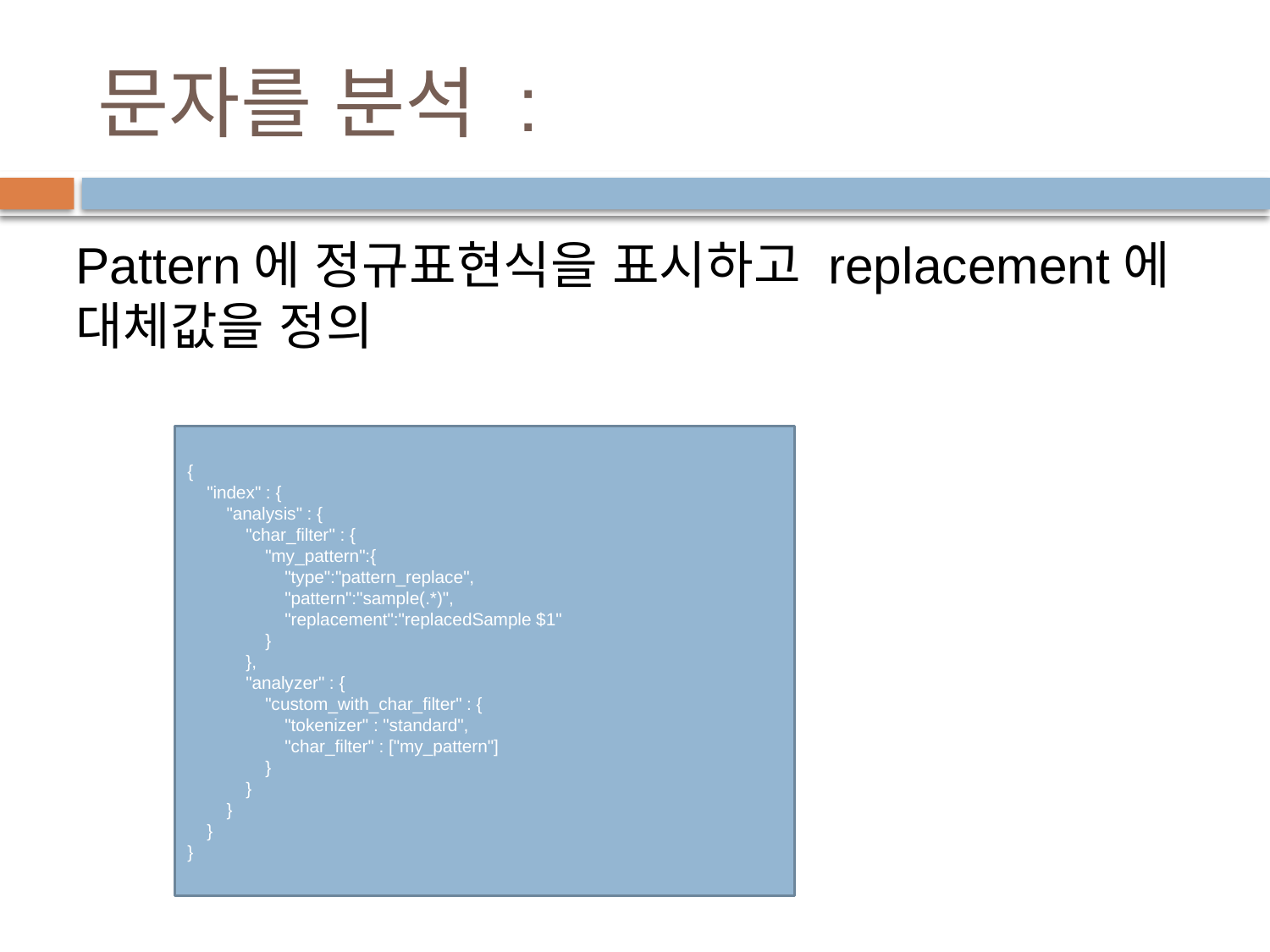

# 문자를 분석 :
Pattern에 정규표현식을 표시하고 replacement에 대체값을 정의
{
    "index" : {
        "analysis" : {
            "char_filter" : {
                "my_pattern":{
                    "type":"pattern_replace",
                    "pattern":"sample(.*)",
                    "replacement":"replacedSample $1"
                }
            },
            "analyzer" : {
                "custom_with_char_filter" : {
                    "tokenizer" : "standard",
                    "char_filter" : ["my_pattern"]
                }
            }
        }
    }
}